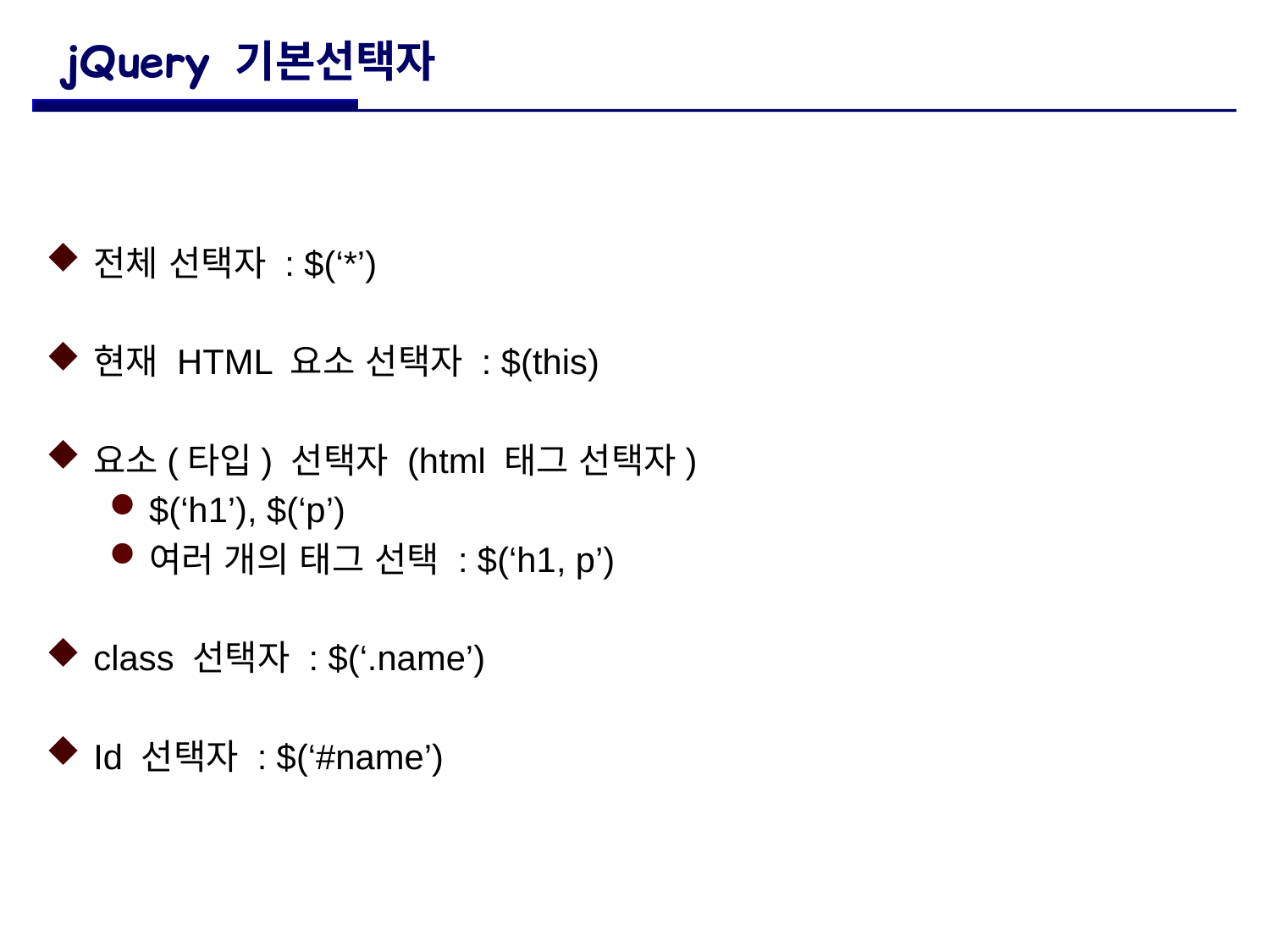

# jQuery 기본선택자
전체 선택자 : $(‘*’)

현재 HTML 요소 선택자 : $(this)

요소(타입) 선택자 (html 태그 선택자)
$(‘h1’), $(‘p’)
여러 개의 태그 선택 : $(‘h1, p’)

class 선택자 : $(‘.name’)

Id 선택자 : $(‘#name’)